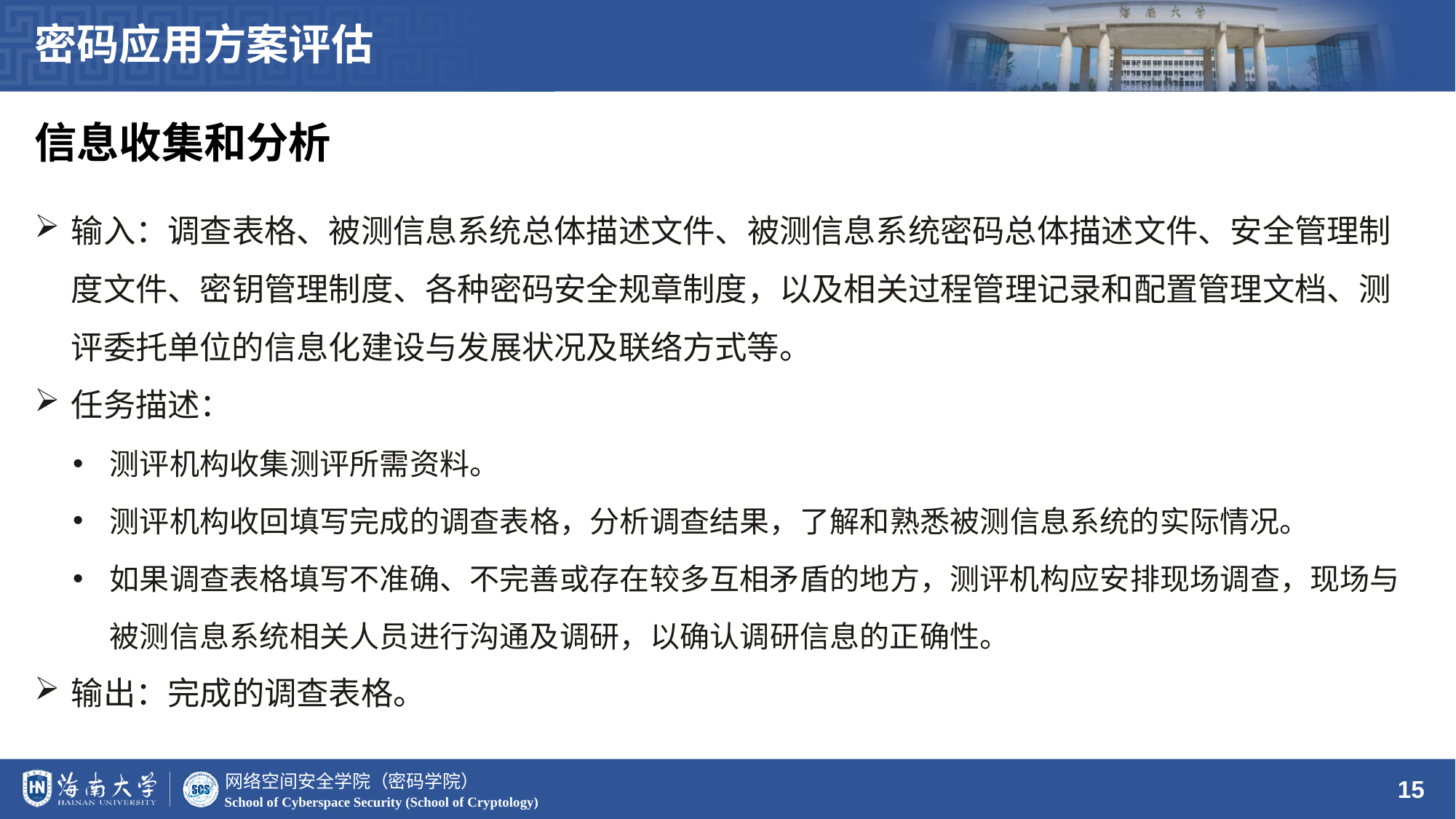

密码应用方案评估
信息收集和分析
输入：调查表格、被测信息系统总体描述文件、被测信息系统密码总体描述文件、安全管理制度文件、密钥管理制度、各种密码安全规章制度，以及相关过程管理记录和配置管理文档、测评委托单位的信息化建设与发展状况及联络方式等。
任务描述：
测评机构收集测评所需资料。
测评机构收回填写完成的调查表格，分析调查结果，了解和熟悉被测信息系统的实际情况。
如果调查表格填写不准确、不完善或存在较多互相矛盾的地方，测评机构应安排现场调查，现场与被测信息系统相关人员进行沟通及调研，以确认调研信息的正确性。
输出：完成的调查表格。
15